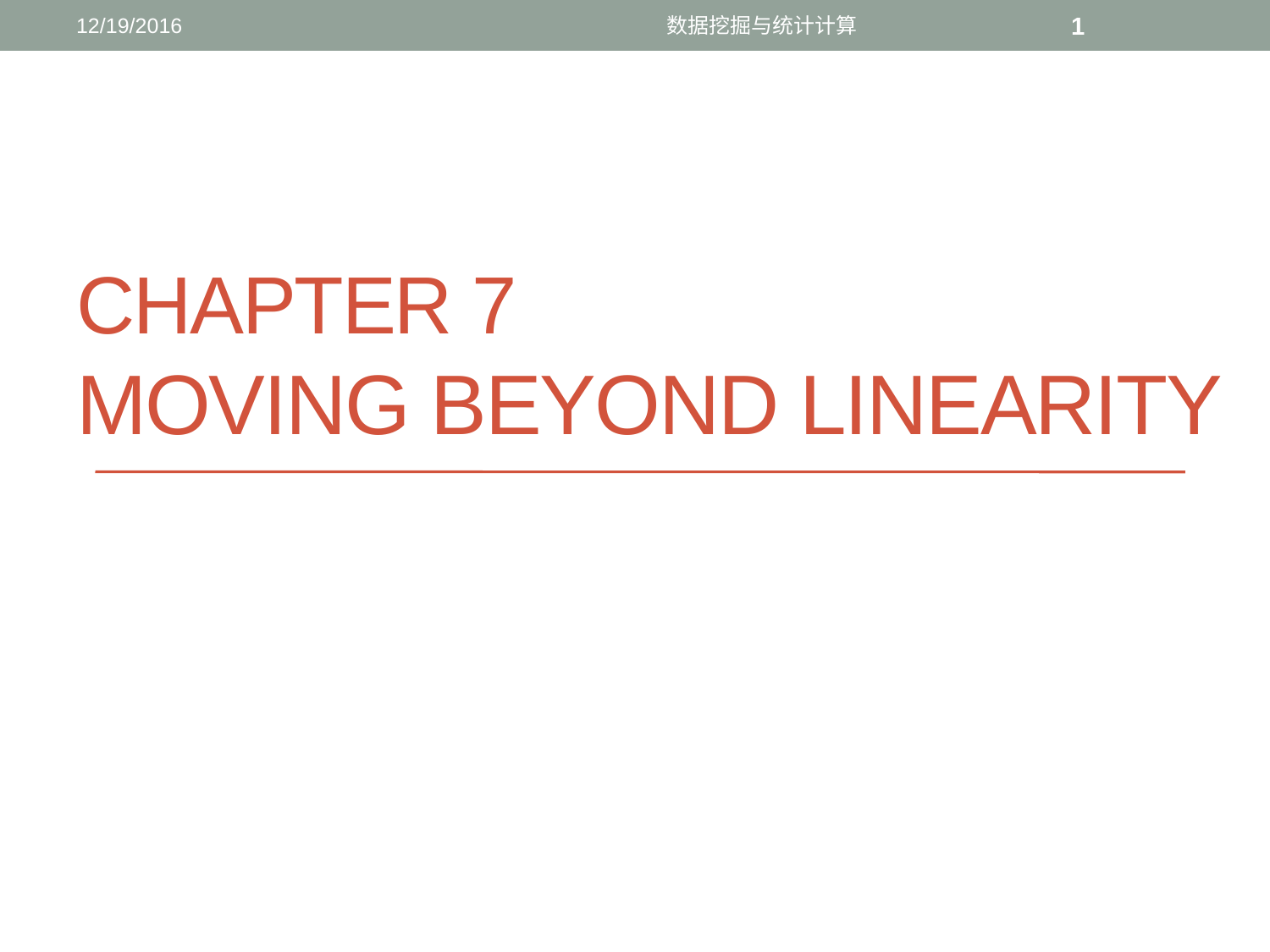

12/19/2016
数据挖掘与统计计算
1
# chapter 7 Moving Beyond Linearity